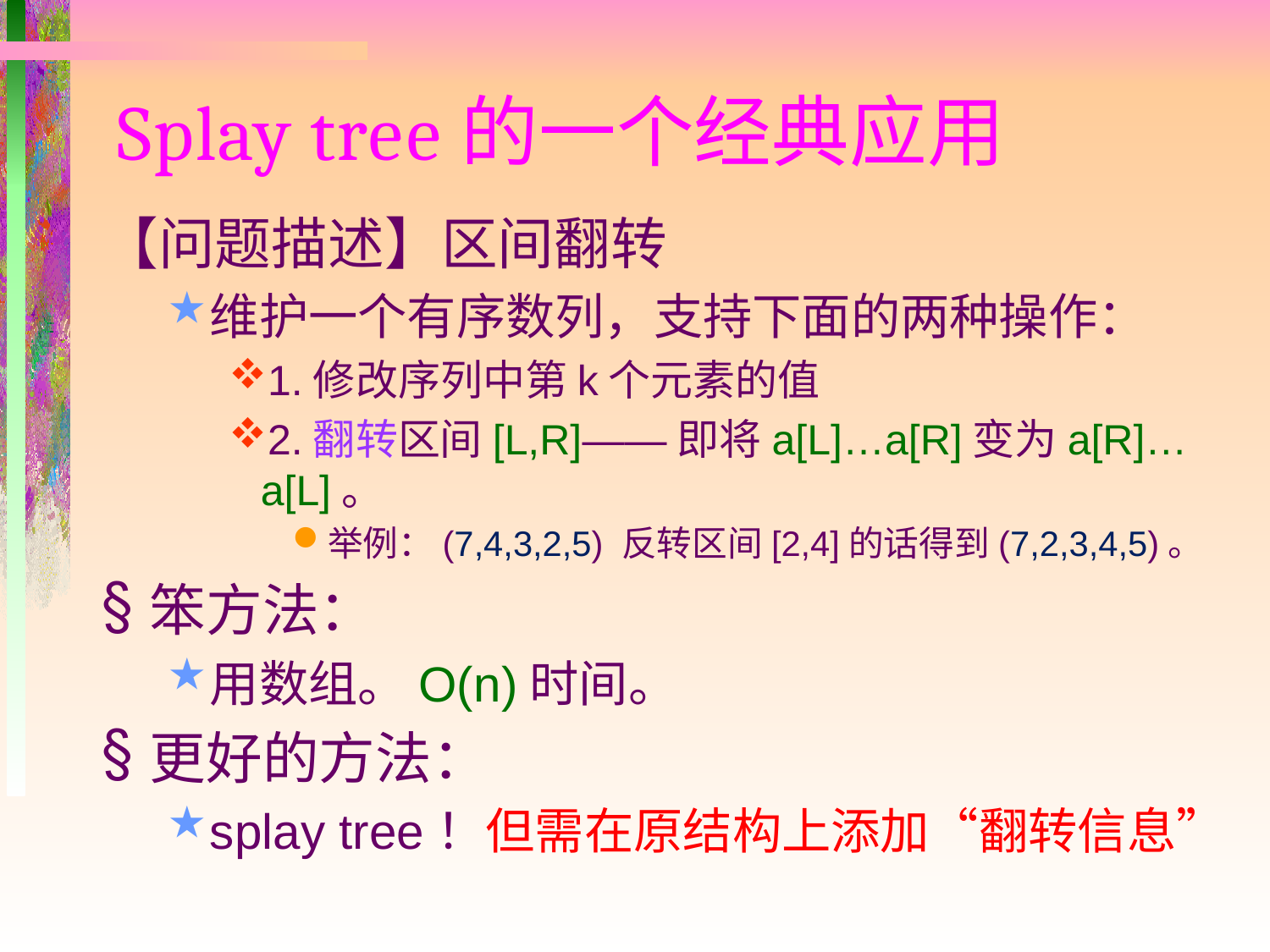

# Splay tree的一个经典应用
【问题描述】区间翻转
维护一个有序数列，支持下面的两种操作：
1.修改序列中第k个元素的值
2.翻转区间[L,R]——即将a[L]…a[R]变为a[R]…a[L]。
举例：(7,4,3,2,5) 反转区间[2,4]的话得到(7,2,3,4,5)。
笨方法：
用数组。O(n)时间。
更好的方法：
splay tree！但需在原结构上添加“翻转信息”